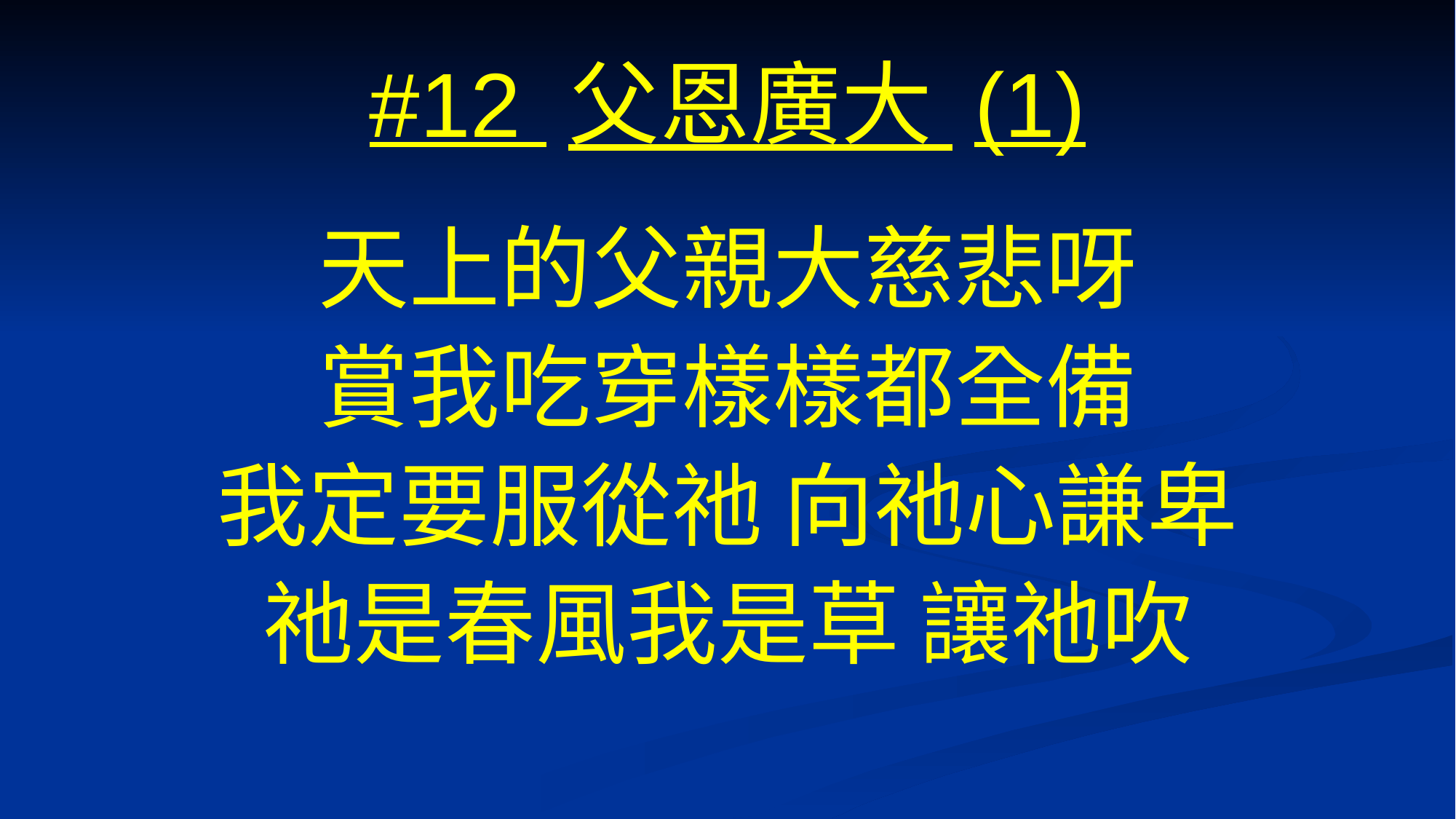

# #12 父恩廣大 (1)
天上的父親大慈悲呀
賞我吃穿樣樣都全備
我定要服從祂 向祂心謙卑
祂是春風我是草 讓祂吹